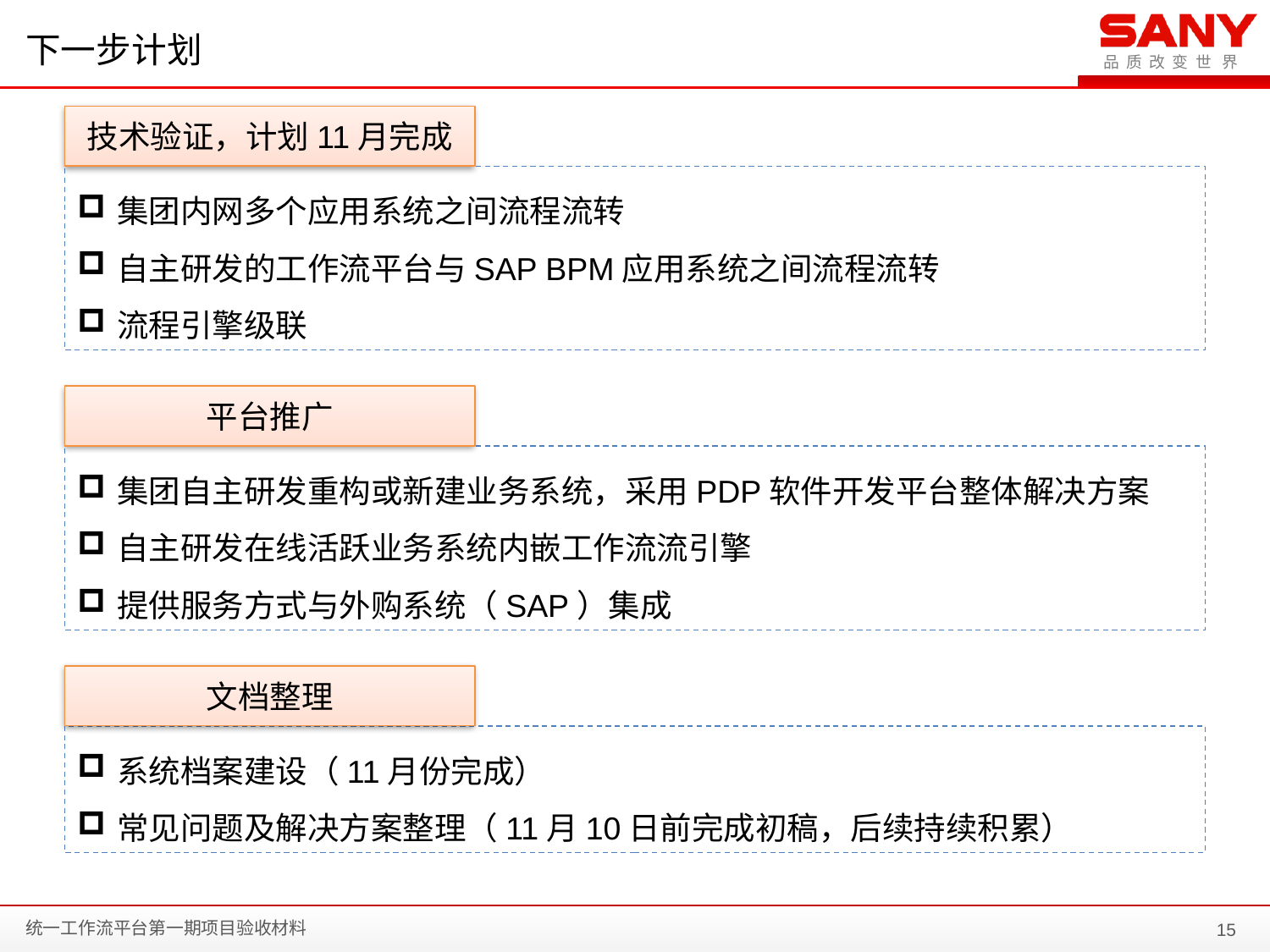

# 下一步计划
技术验证，计划11月完成
集团内网多个应用系统之间流程流转
自主研发的工作流平台与SAP BPM应用系统之间流程流转
流程引擎级联
平台推广
集团自主研发重构或新建业务系统，采用PDP软件开发平台整体解决方案
自主研发在线活跃业务系统内嵌工作流流引擎
提供服务方式与外购系统（SAP）集成
文档整理
系统档案建设（11月份完成）
常见问题及解决方案整理（11月10日前完成初稿，后续持续积累）
15
统一工作流平台第一期项目验收材料